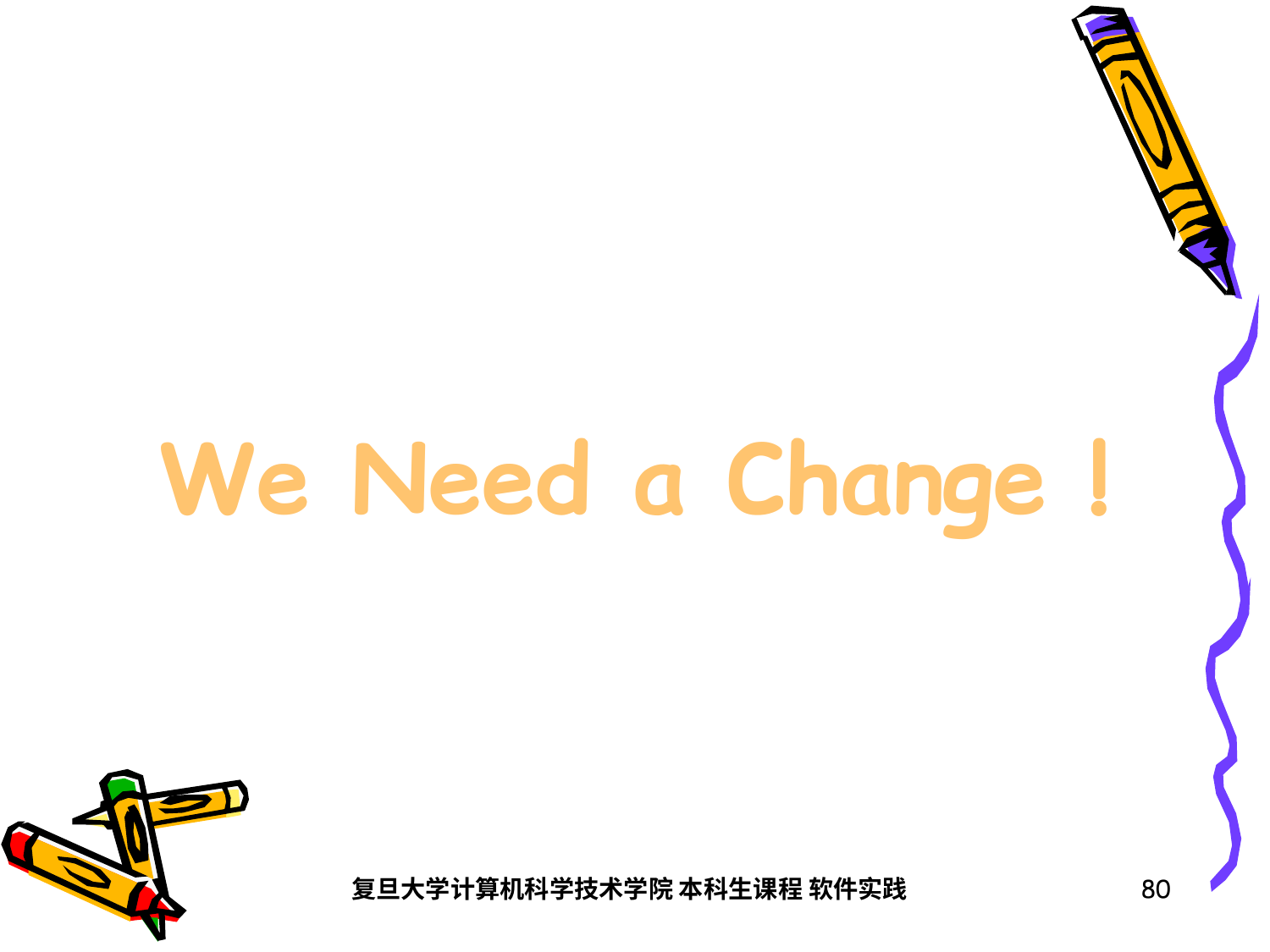

#

We Need a Change !
复旦大学计算机科学技术学院 本科生课程 软件实践
80